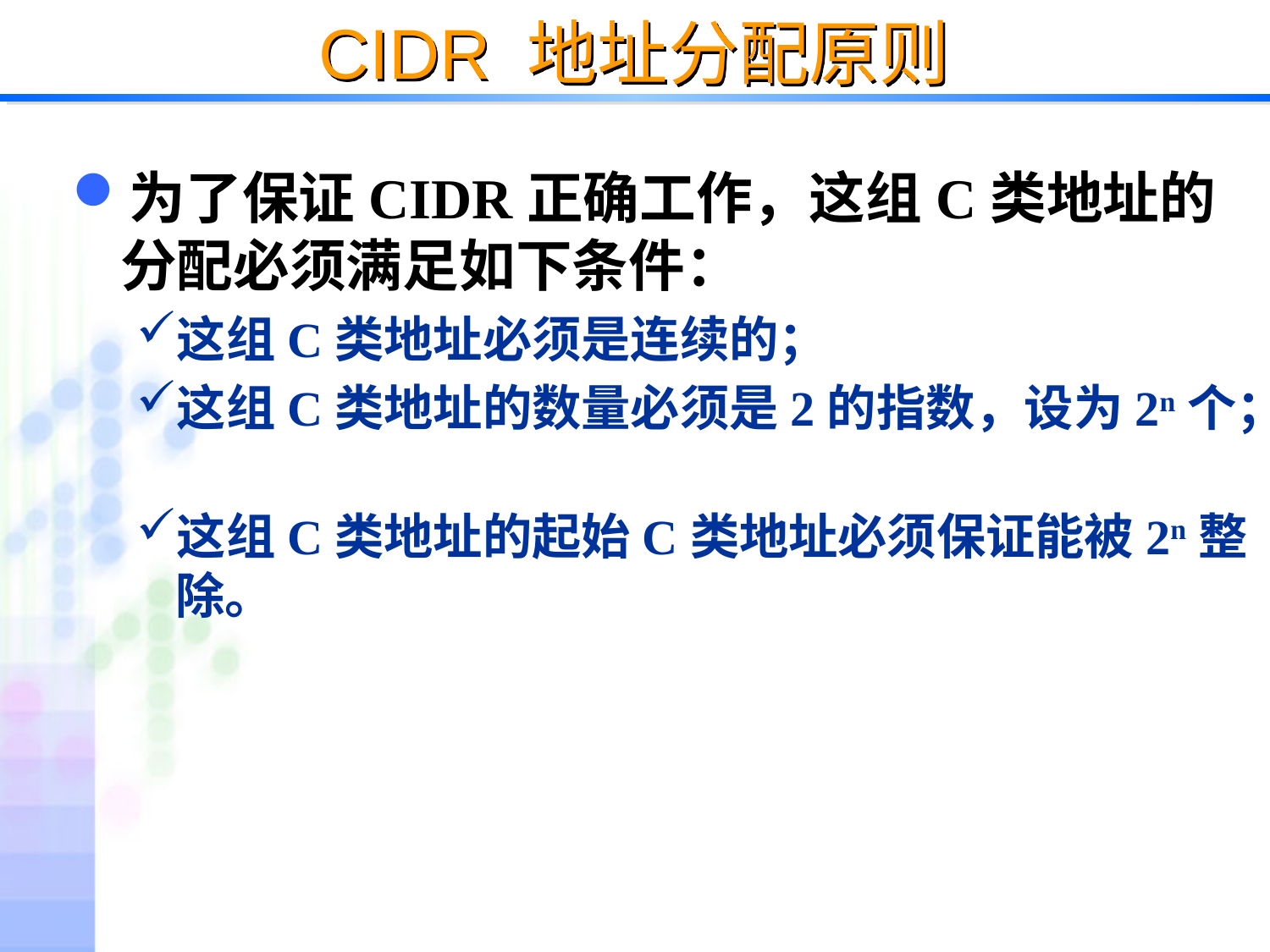

# CIDR 地址分配原则
为了保证CIDR正确工作，这组C类地址的分配必须满足如下条件：
这组C类地址必须是连续的；
这组C类地址的数量必须是2的指数，设为2n个；
这组C类地址的起始C类地址必须保证能被2n整除。